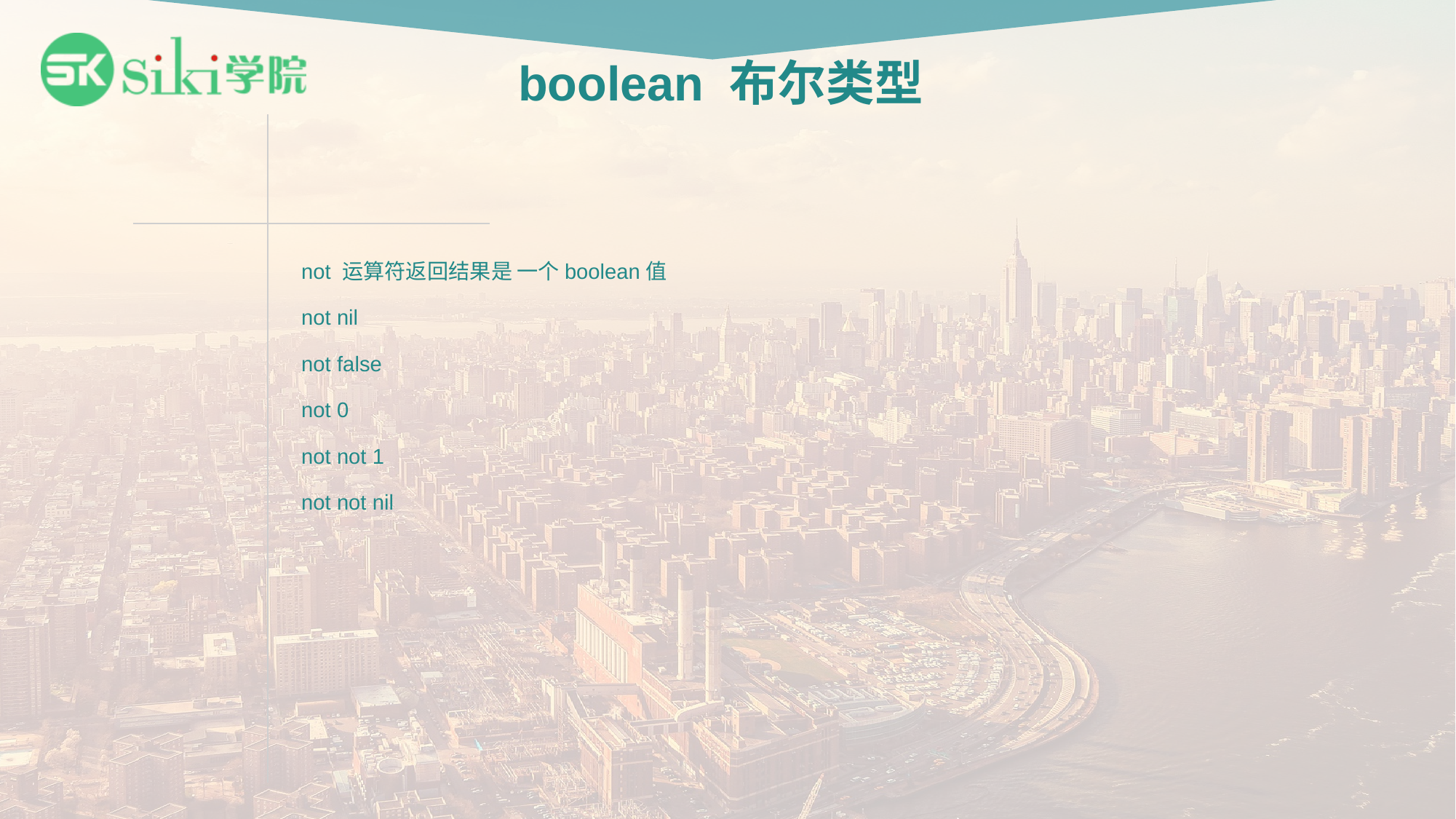

# boolean 布尔类型
not 运算符返回结果是 一个boolean值
not nil
not false
not 0
not not 1
not not nil